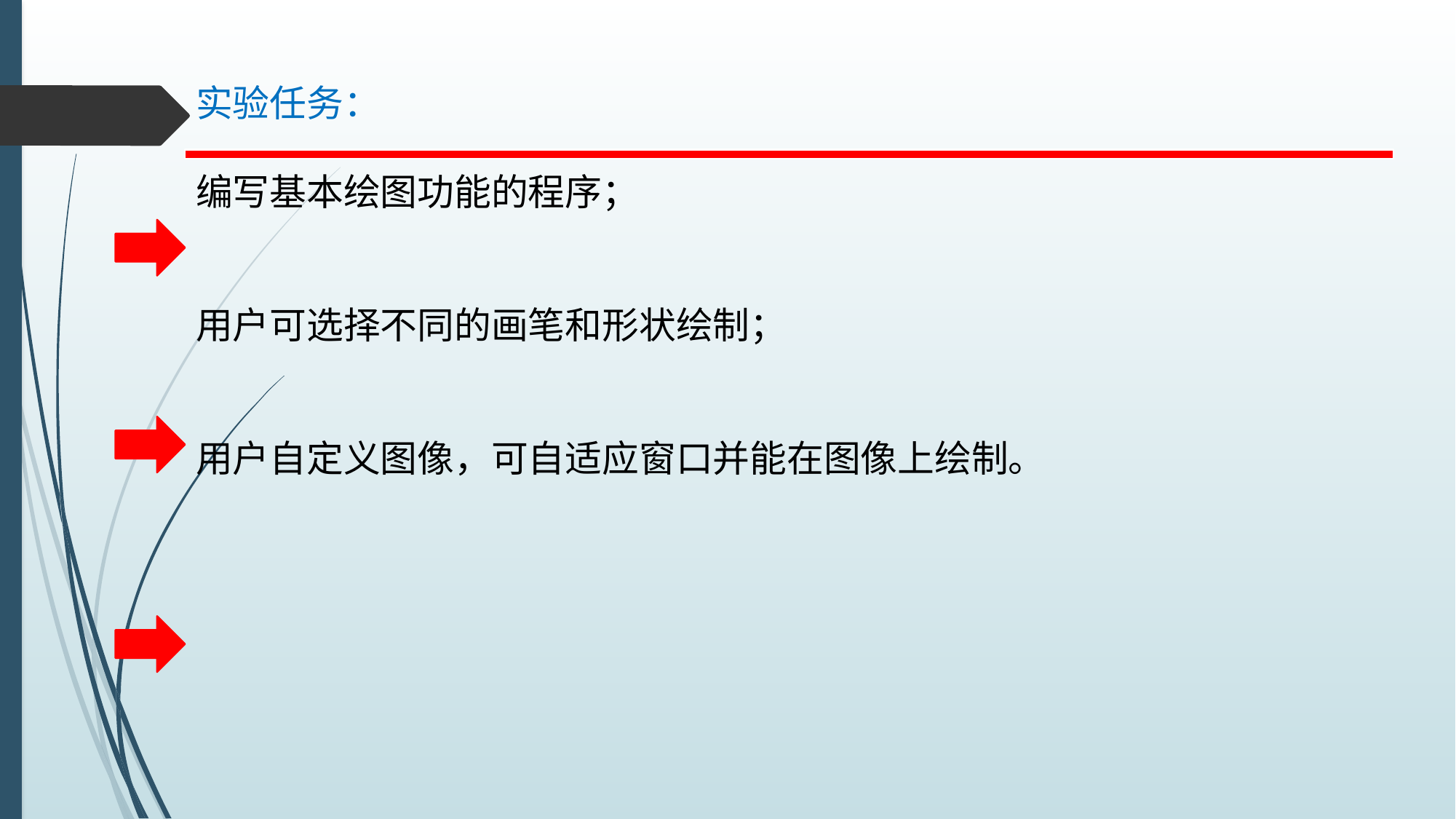

# 实验任务： 编写基本绘图功能的程序； 用户可选择不同的画笔和形状绘制； 用户自定义图像，可自适应窗口并能在图像上绘制。